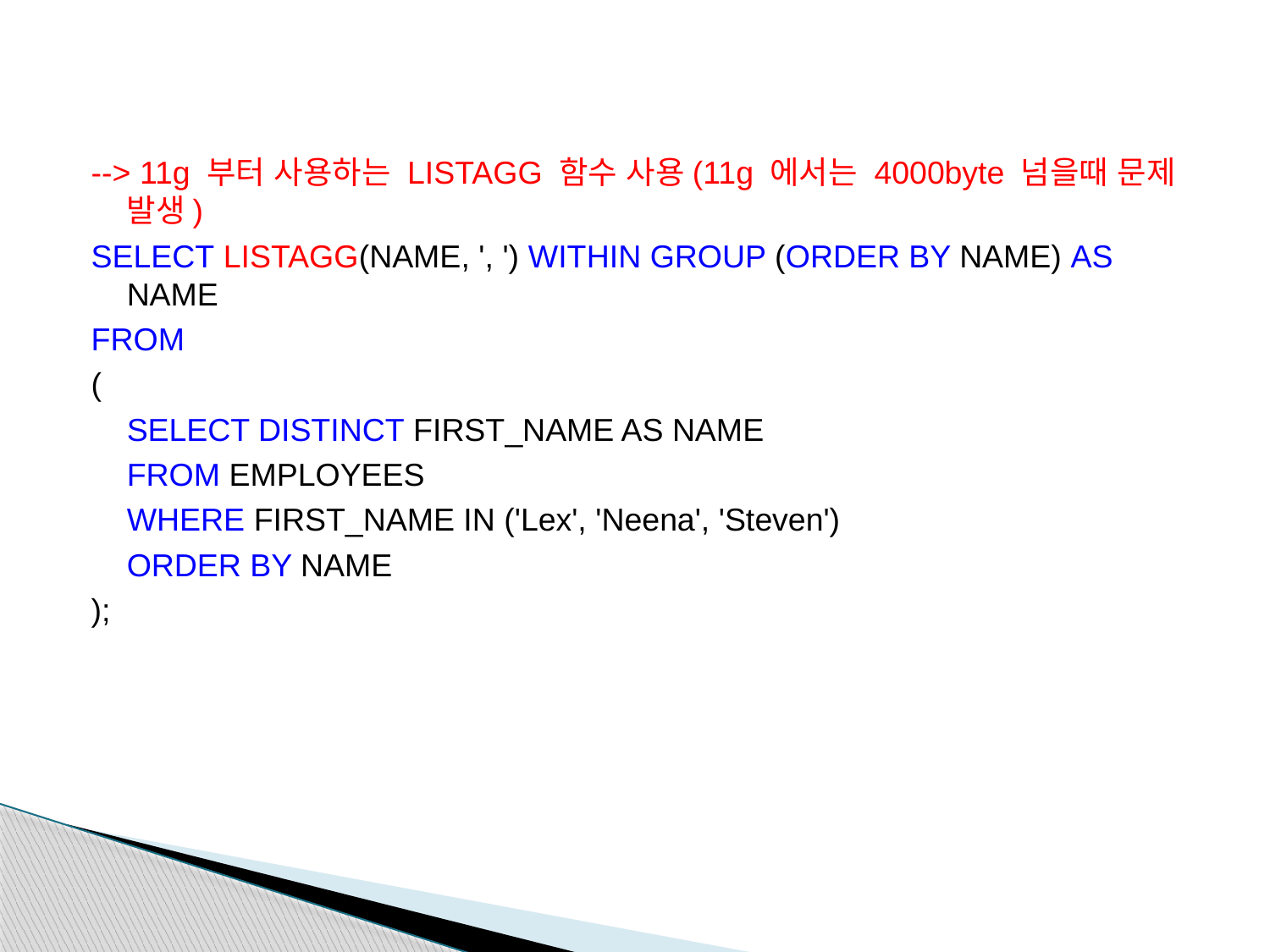

--> 11g 부터 사용하는 LISTAGG 함수 사용(11g 에서는 4000byte 넘을때 문제 발생)
SELECT LISTAGG(NAME, ', ') WITHIN GROUP (ORDER BY NAME) AS NAME
FROM
(
    SELECT DISTINCT FIRST_NAME AS NAME
    FROM EMPLOYEES
    WHERE FIRST_NAME IN ('Lex', 'Neena', 'Steven')
    ORDER BY NAME
);